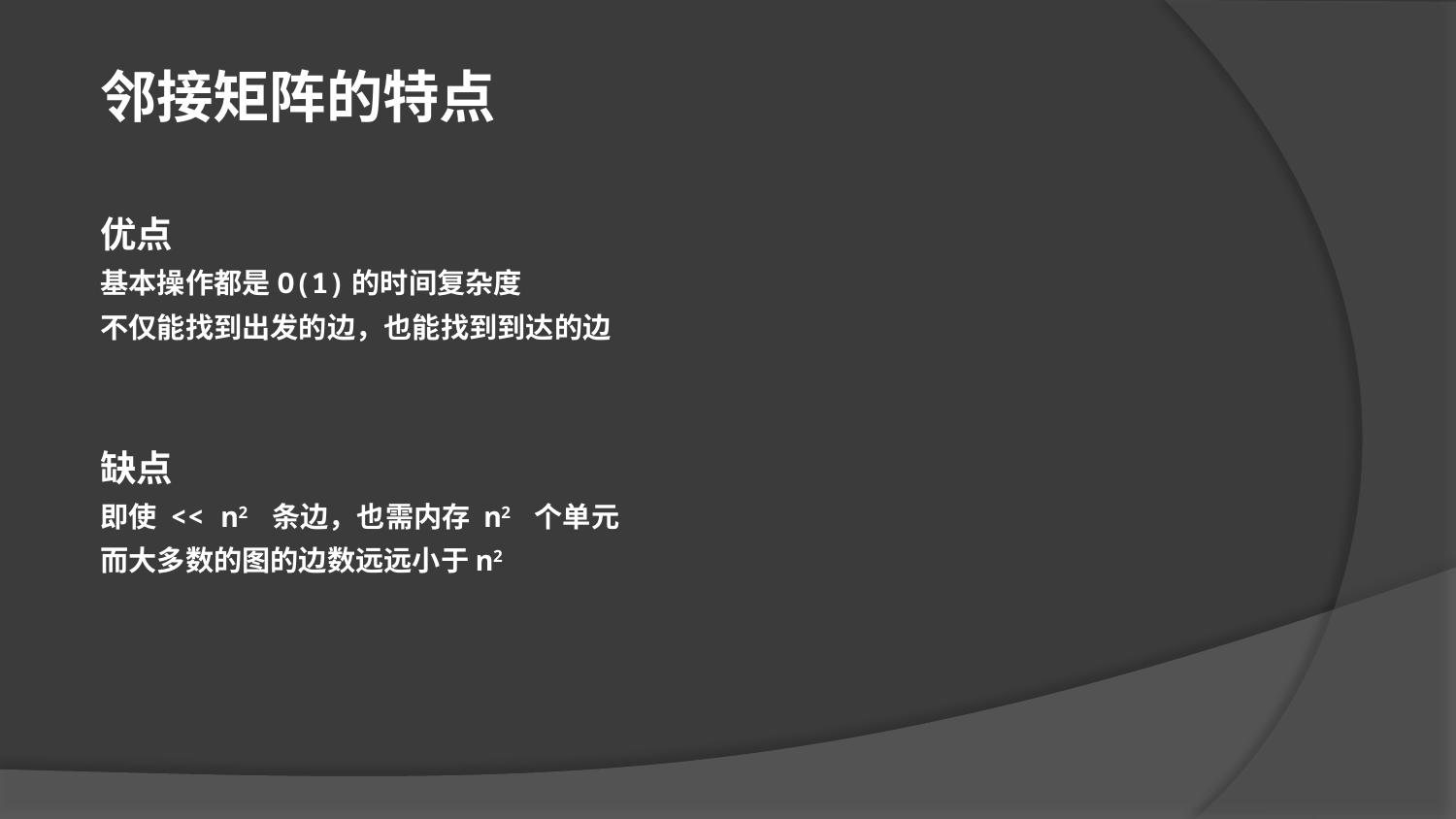

邻接矩阵的特点
优点
基本操作都是O(1)的时间复杂度
不仅能找到出发的边，也能找到到达的边

缺点
即使 << n2 条边，也需内存 n2 个单元
而大多数的图的边数远远小于n2